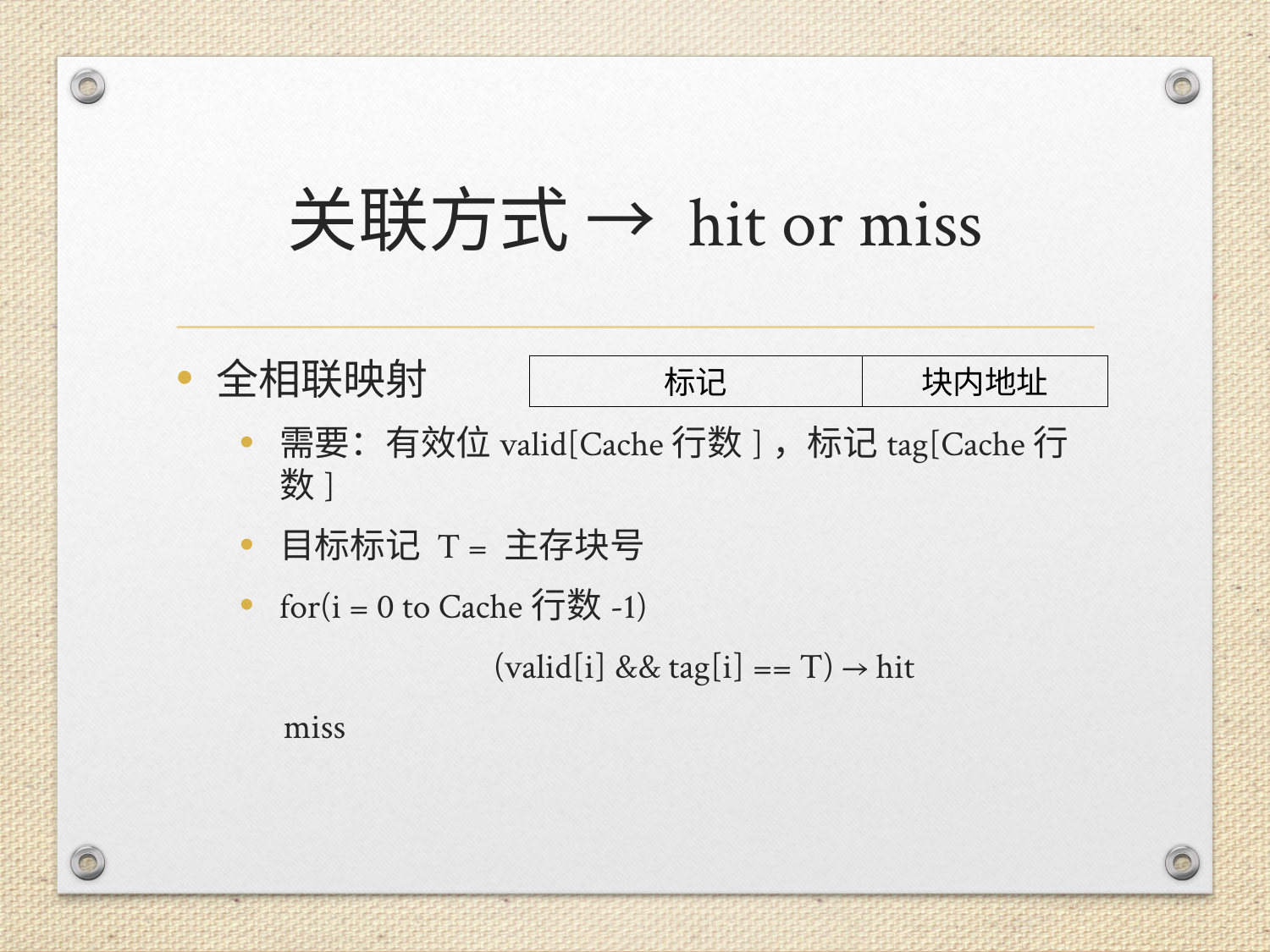

# 关联方式 → hit or miss
全相联映射
需要：有效位valid[Cache行数]，标记tag[Cache行数]
目标标记 T = 主存块号
for(i = 0 to Cache行数-1)
		(valid[i] && tag[i] == T) → hit
　miss
标记
块内地址